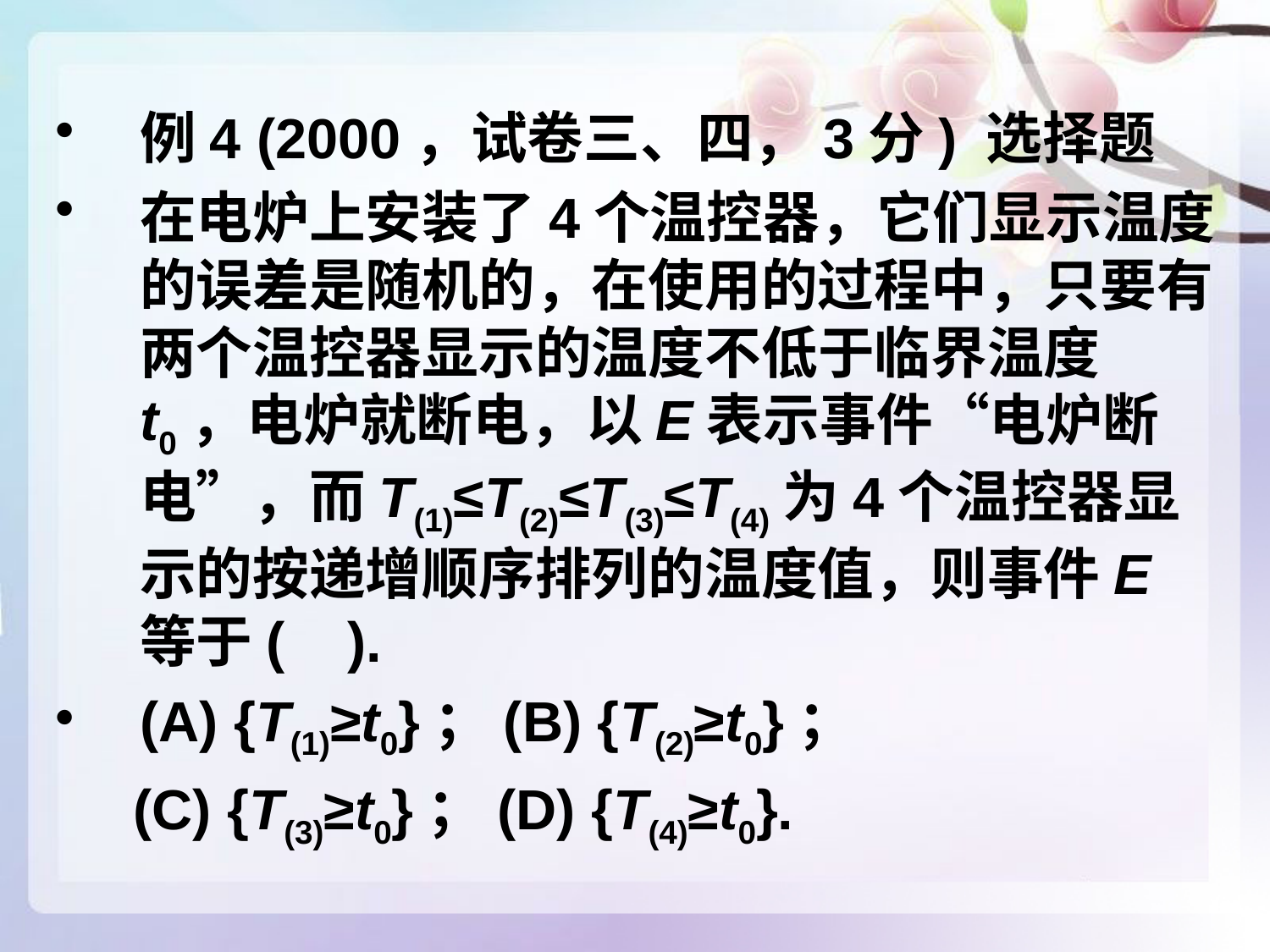

例4 (2000，试卷三、四，3分) 选择题
在电炉上安装了4个温控器，它们显示温度的误差是随机的，在使用的过程中，只要有两个温控器显示的温度不低于临界温度t0，电炉就断电，以E表示事件“电炉断电”，而T(1)≤T(2)≤T(3)≤T(4)为4个温控器显示的按递增顺序排列的温度值，则事件E等于(    ).
(A) {T(1)≥t0}；(B) {T(2)≥t0}；
     (C) {T(3)≥t0}；(D) {T(4)≥t0}.